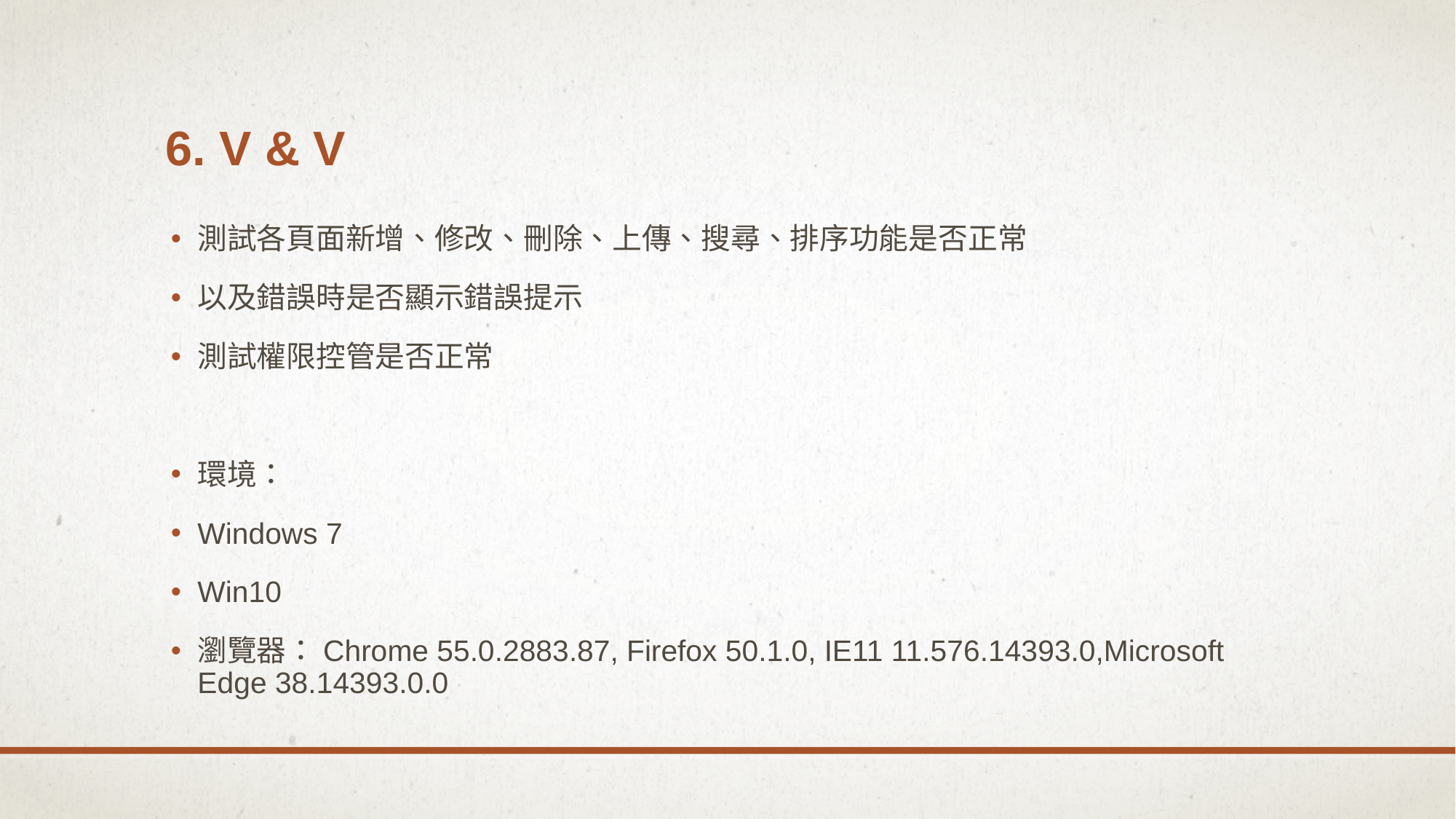

# 6. V & V
測試各頁面新增、修改、刪除、上傳、搜尋、排序功能是否正常
以及錯誤時是否顯示錯誤提示
測試權限控管是否正常

環境：
Windows 7
Win10
瀏覽器：Chrome 55.0.2883.87, Firefox 50.1.0, IE11 11.576.14393.0,Microsoft Edge 38.14393.0.0